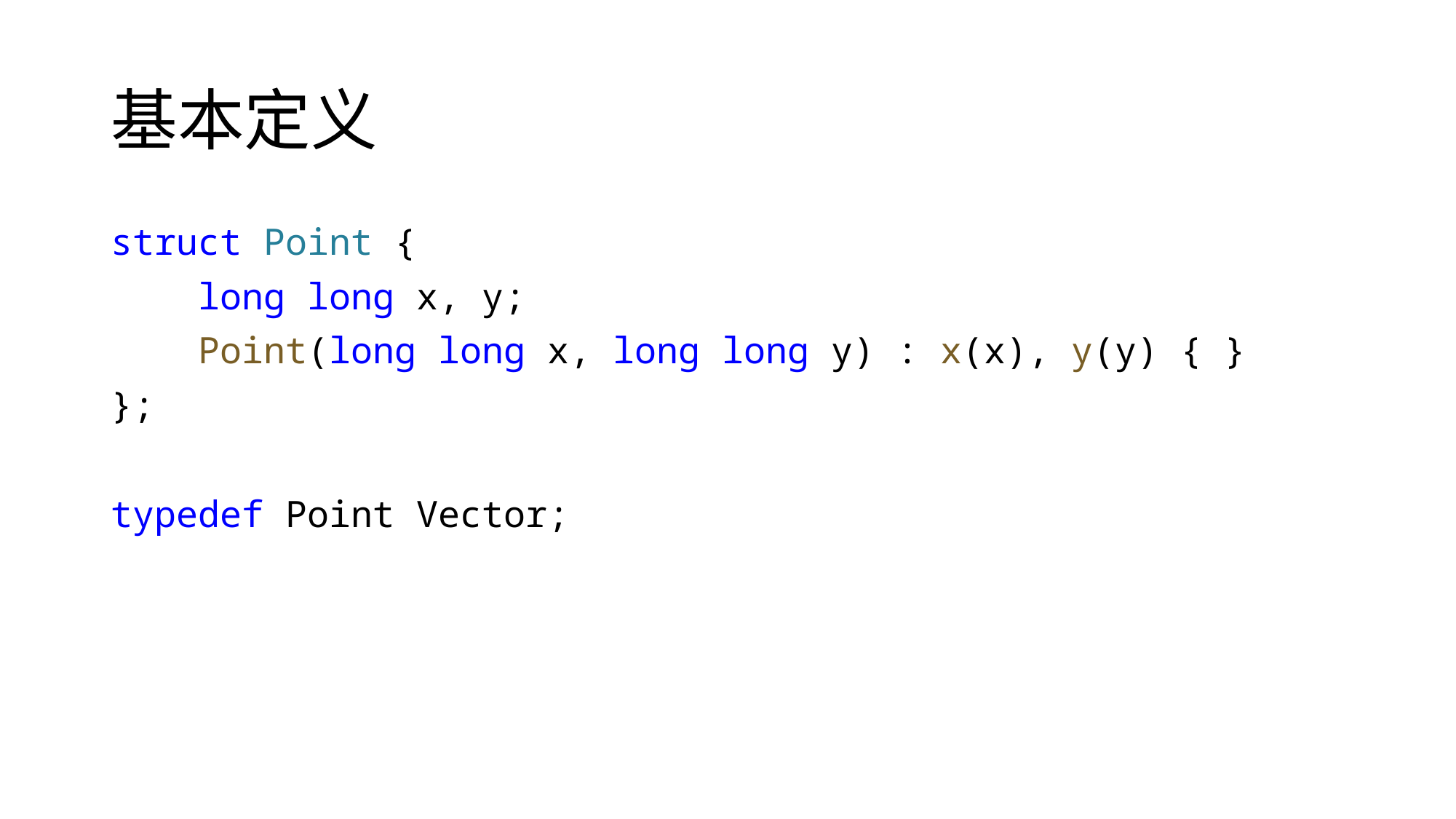

# 基本定义
struct Point {
    long long x, y;
    Point(long long x, long long y) : x(x), y(y) { }
};

typedef Point Vector;